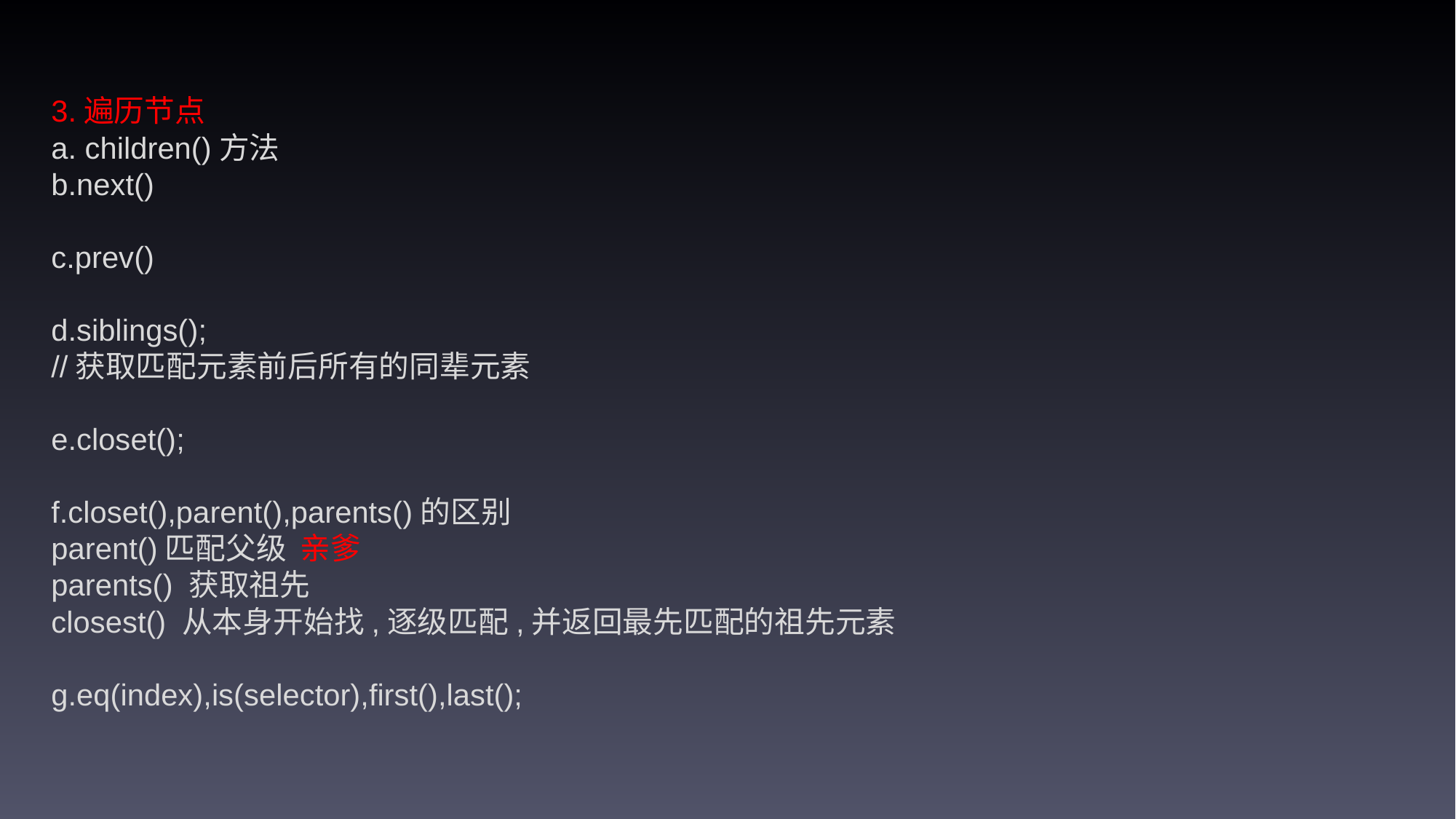

3.遍历节点
a. children()方法
b.next()

c.prev()

d.siblings();
//获取匹配元素前后所有的同辈元素

e.closet();

f.closet(),parent(),parents()的区别
parent()匹配父级  亲爹
parents() 获取祖先
closest() 从本身开始找,逐级匹配,并返回最先匹配的祖先元素

g.eq(index),is(selector),first(),last();